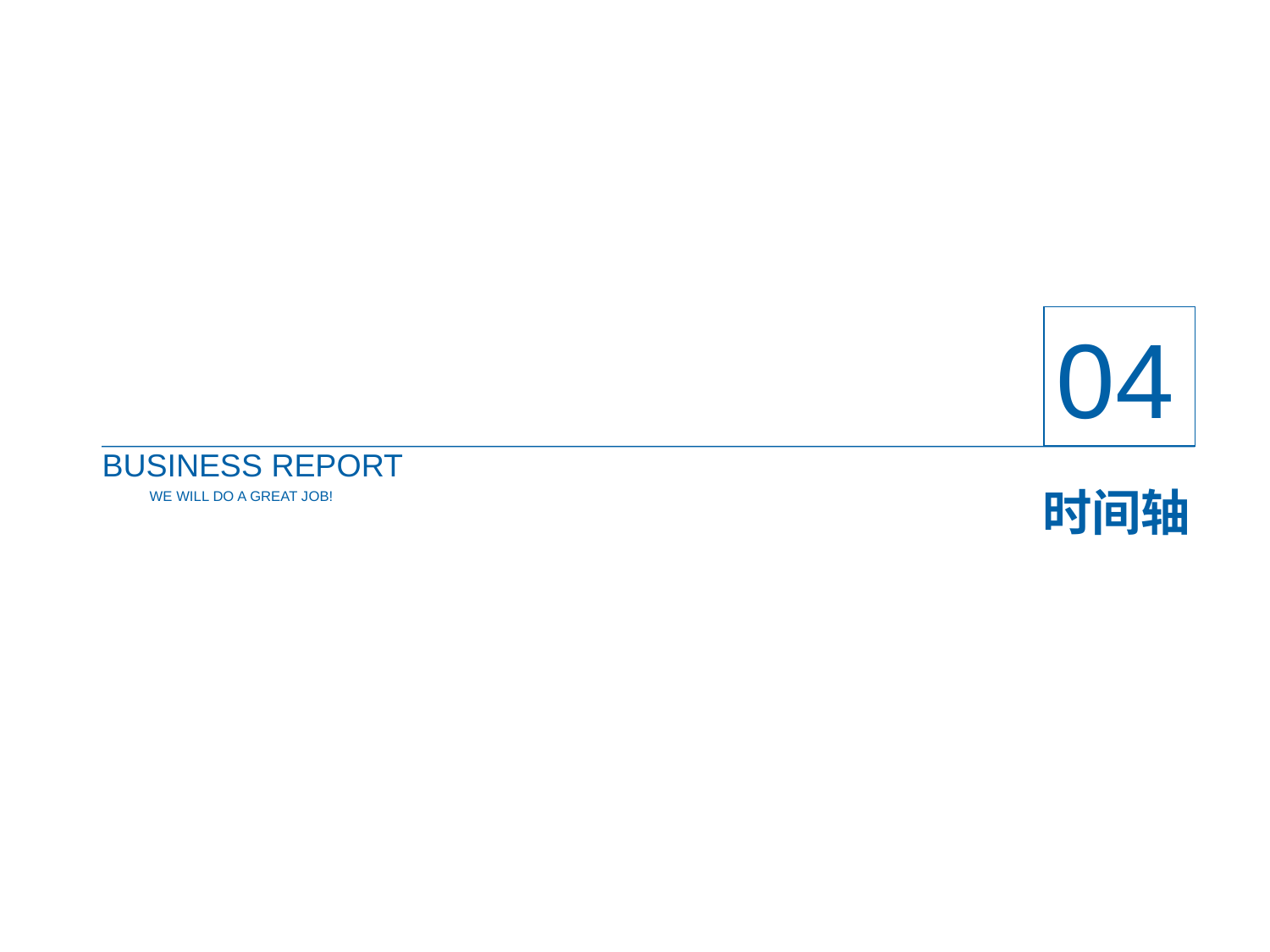

04
BUSINESS REPORT

时间轴
WE WILL DO A GREAT JOB!
11